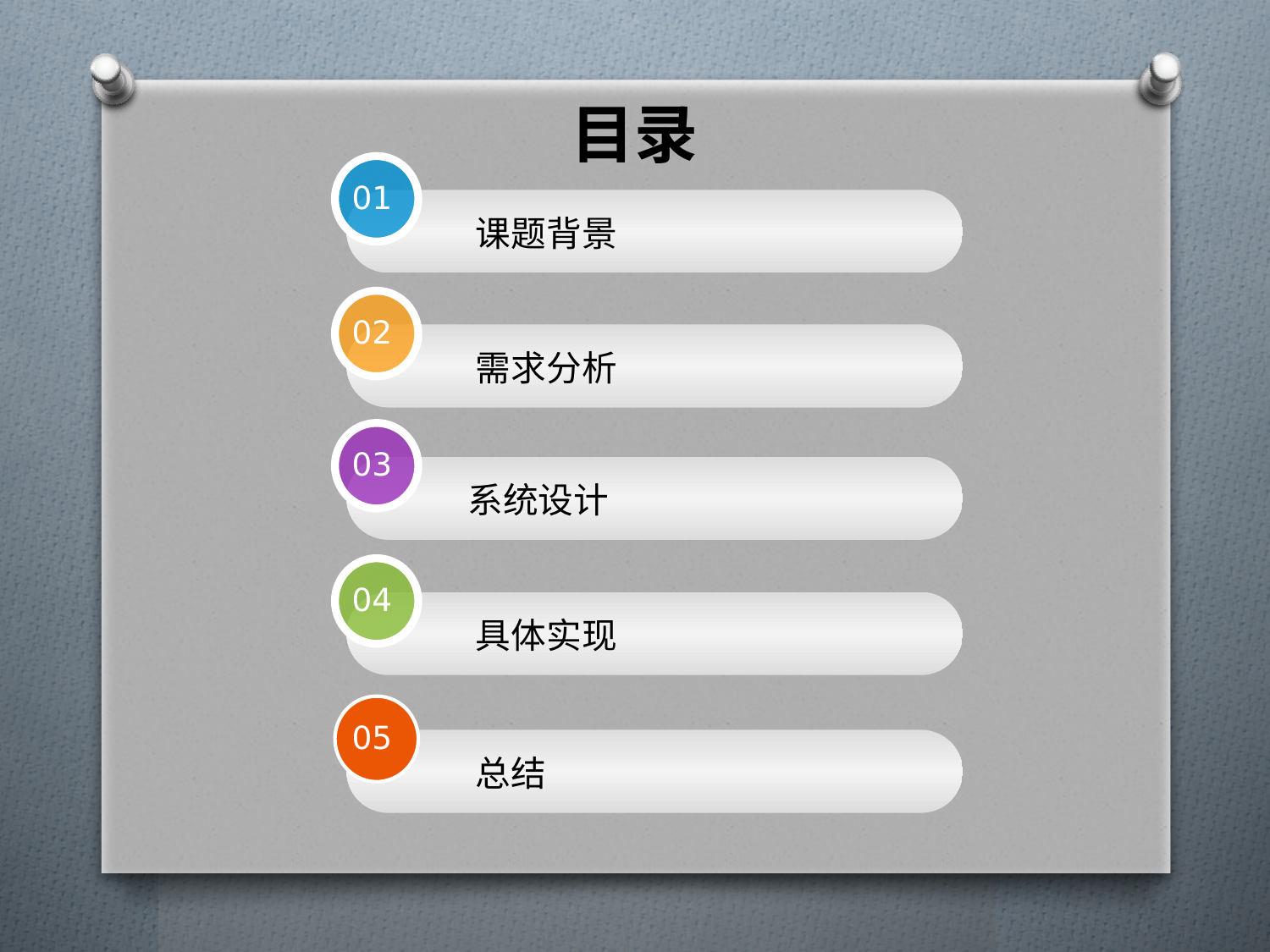

# 目录

01

   课题背景

02

   需求分析

03

  系统设计

04

   具体实现

05

   总结